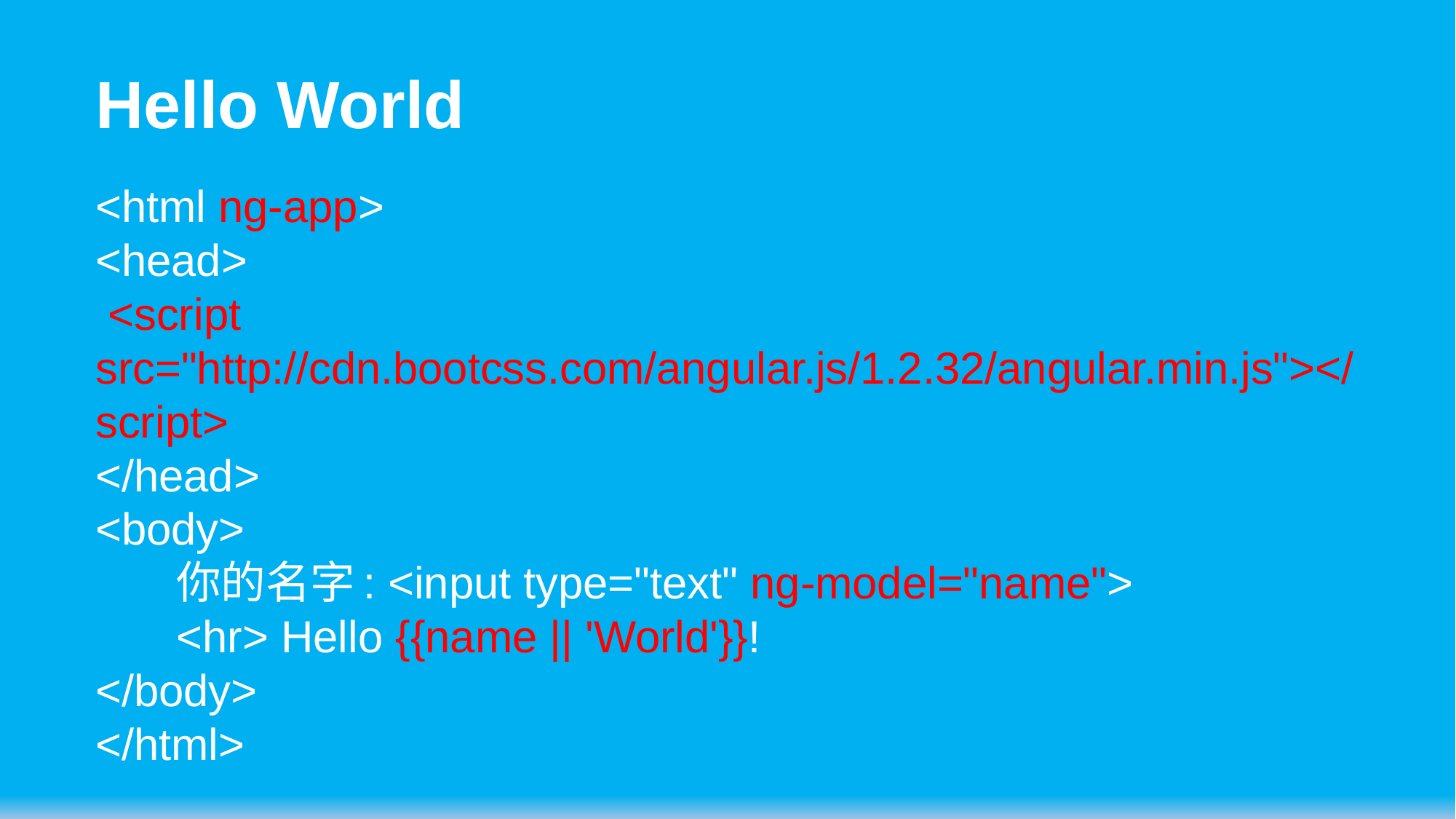

# Hello World
<html ng-app>
<head>
 <script src="http://cdn.bootcss.com/angular.js/1.2.32/angular.min.js"></script>
</head>
<body>
	你的名字: <input type="text" ng-model="name">
	<hr> Hello {{name || 'World'}}!
</body>
</html>